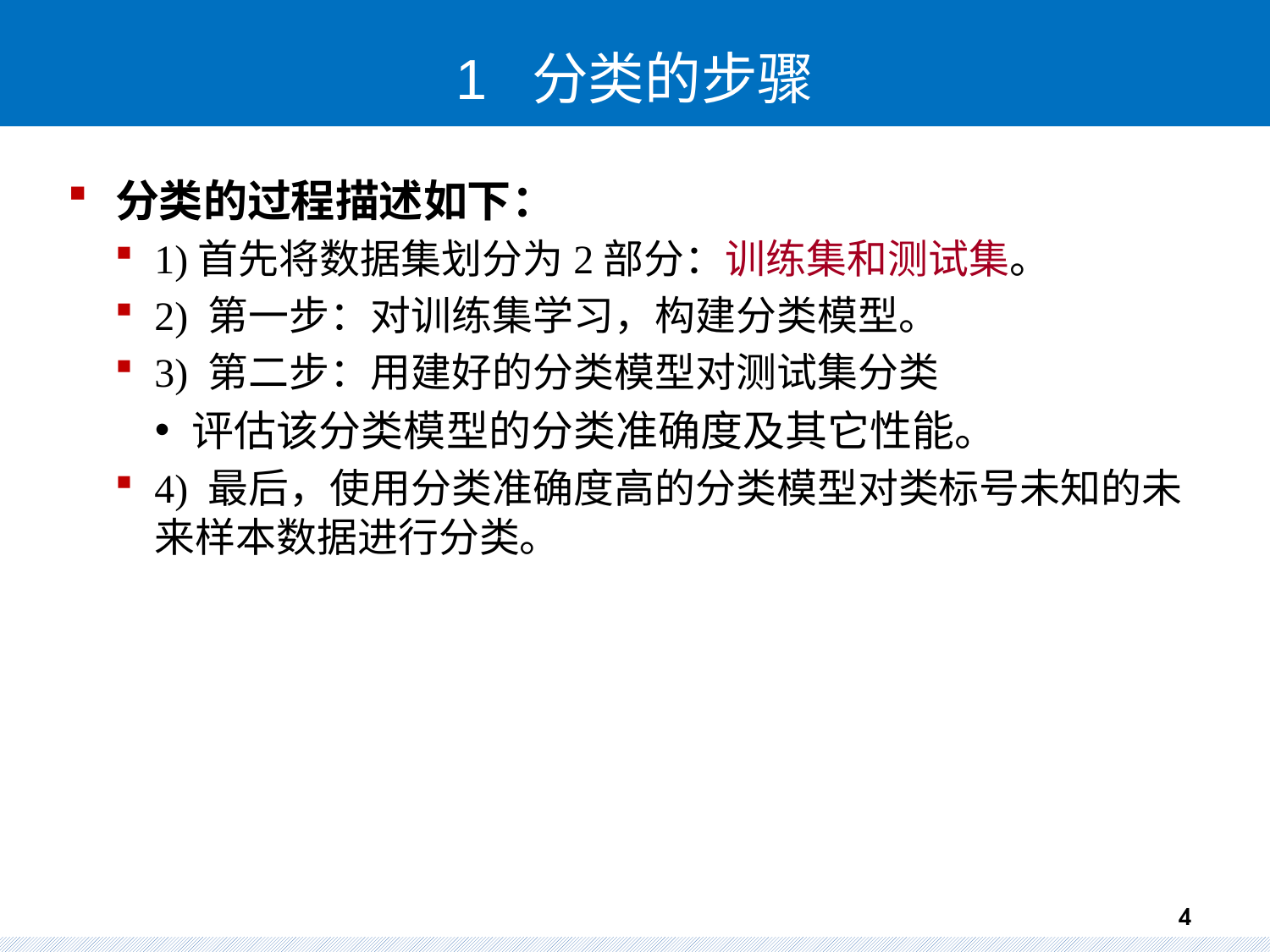

# 1  分类的步骤
分类的过程描述如下：
1)首先将数据集划分为2部分：训练集和测试集。
2) 第一步：对训练集学习，构建分类模型。
3) 第二步：用建好的分类模型对测试集分类
评估该分类模型的分类准确度及其它性能。
4) 最后，使用分类准确度高的分类模型对类标号未知的未来样本数据进行分类。